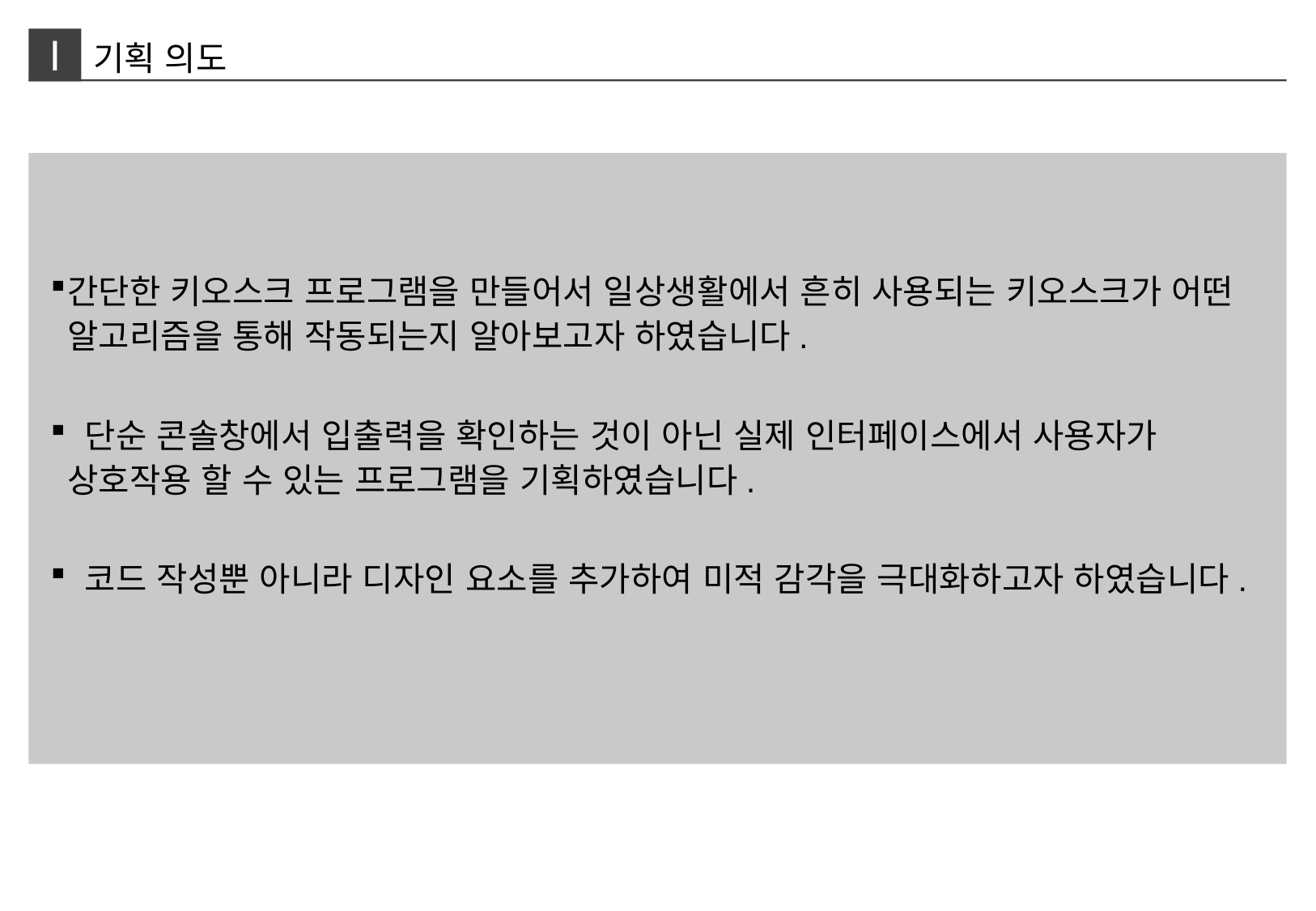

Ⅰ
기획 의도

간단한 키오스크 프로그램을 만들어서 일상생활에서 흔히 사용되는 키오스크가 어떤 알고리즘을 통해 작동되는지 알아보고자 하였습니다.

 단순 콘솔창에서 입출력을 확인하는 것이 아닌 실제 인터페이스에서 사용자가 상호작용 할 수 있는 프로그램을 기획하였습니다.

 코드 작성뿐 아니라 디자인 요소를 추가하여 미적 감각을 극대화하고자 하였습니다.